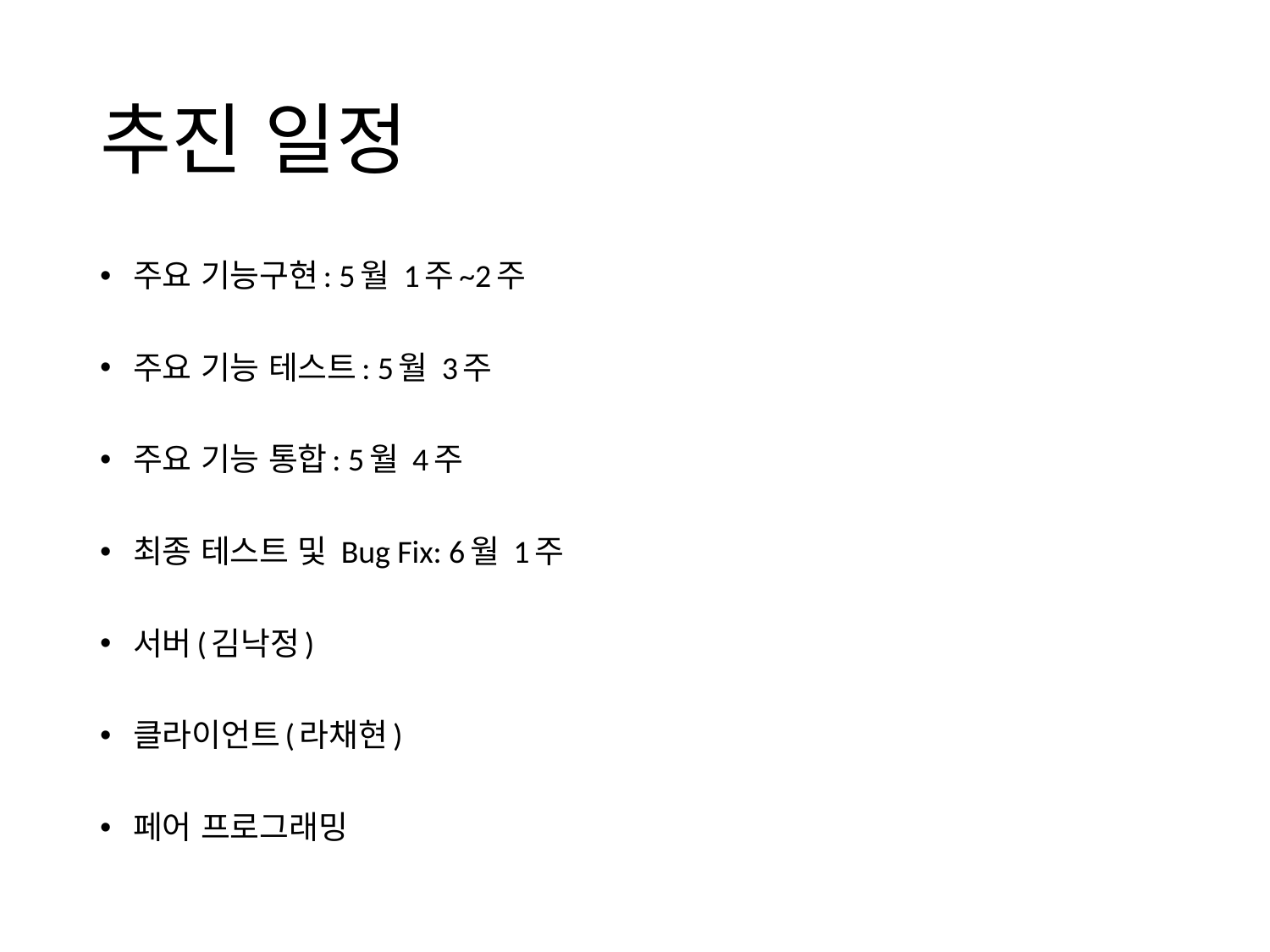

# 추진 일정
주요 기능구현: 5월 1주~2주

주요 기능 테스트: 5월 3주

주요 기능 통합: 5월 4주

최종 테스트 및 Bug Fix: 6월 1주

서버(김낙정)

클라이언트(라채현)

페어 프로그래밍